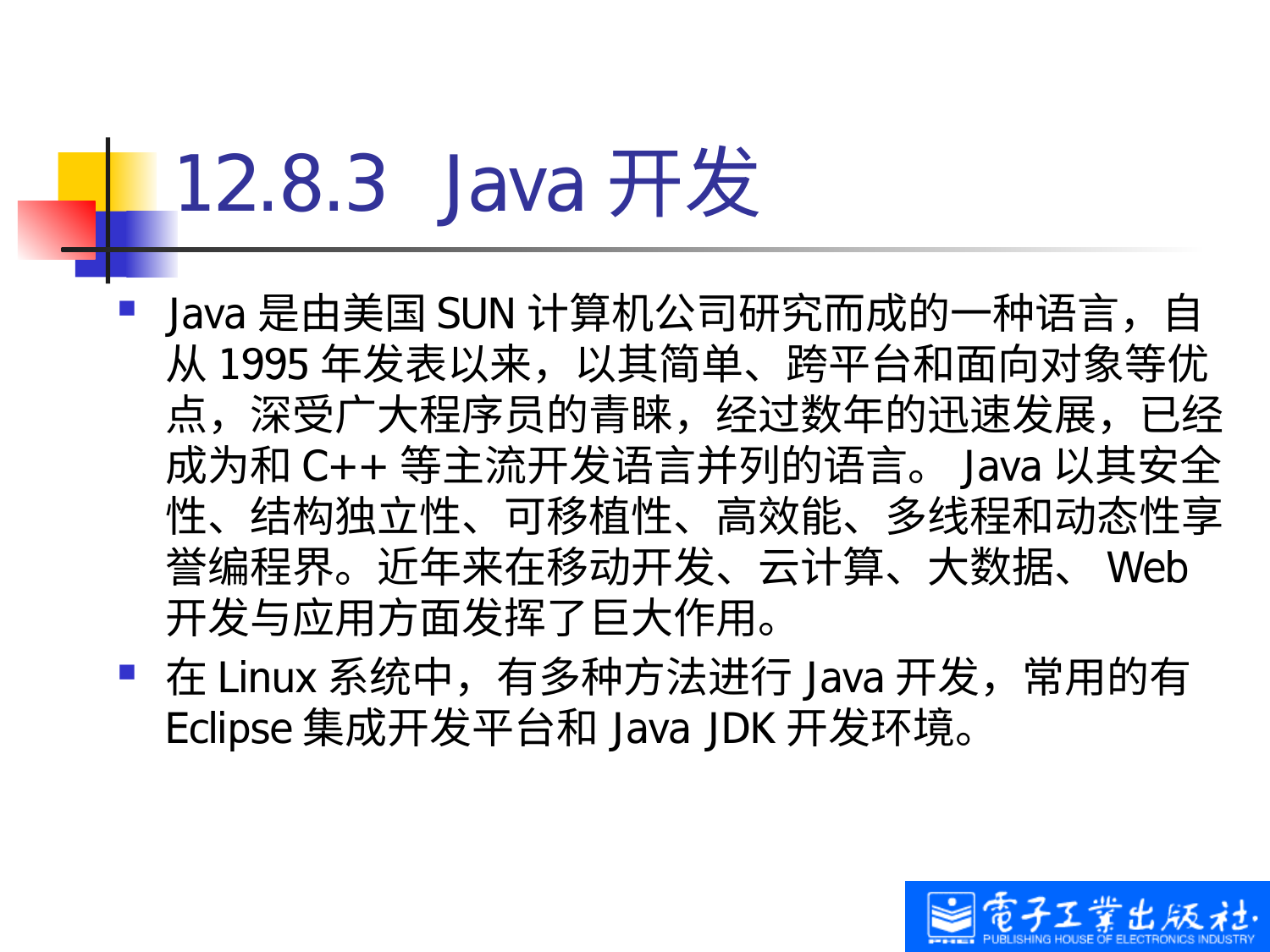

# 12.8.3  Java开发
Java是由美国SUN计算机公司研究而成的一种语言，自从1995年发表以来，以其简单、跨平台和面向对象等优点，深受广大程序员的青睐，经过数年的迅速发展，已经成为和C++等主流开发语言并列的语言。Java以其安全性、结构独立性、可移植性、高效能、多线程和动态性享誉编程界。近年来在移动开发、云计算、大数据、Web开发与应用方面发挥了巨大作用。
在Linux系统中，有多种方法进行Java开发，常用的有Eclipse集成开发平台和Java JDK开发环境。